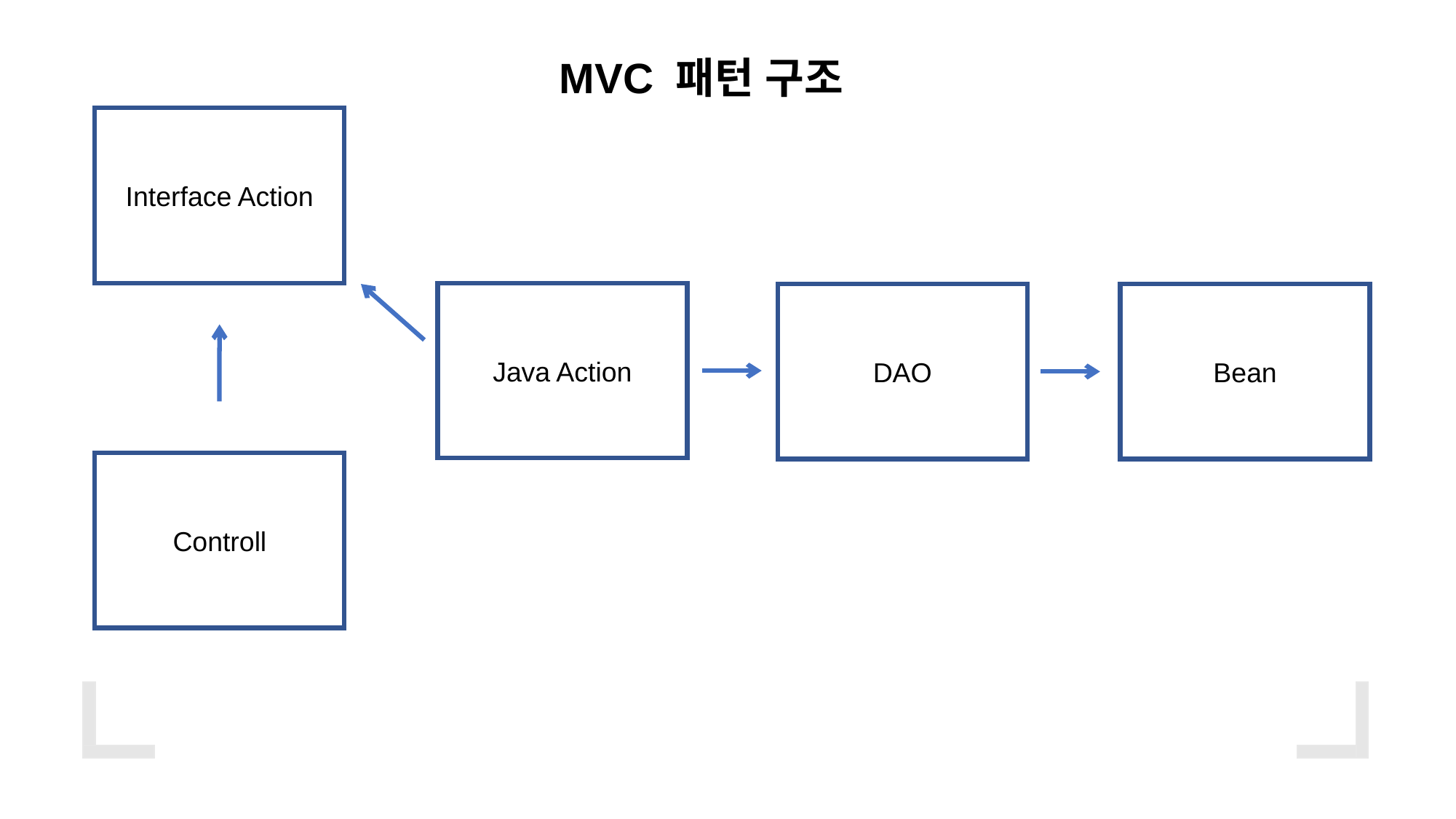

MVC 패턴 구조
Interface Action
Java Action
DAO
Bean
Controll